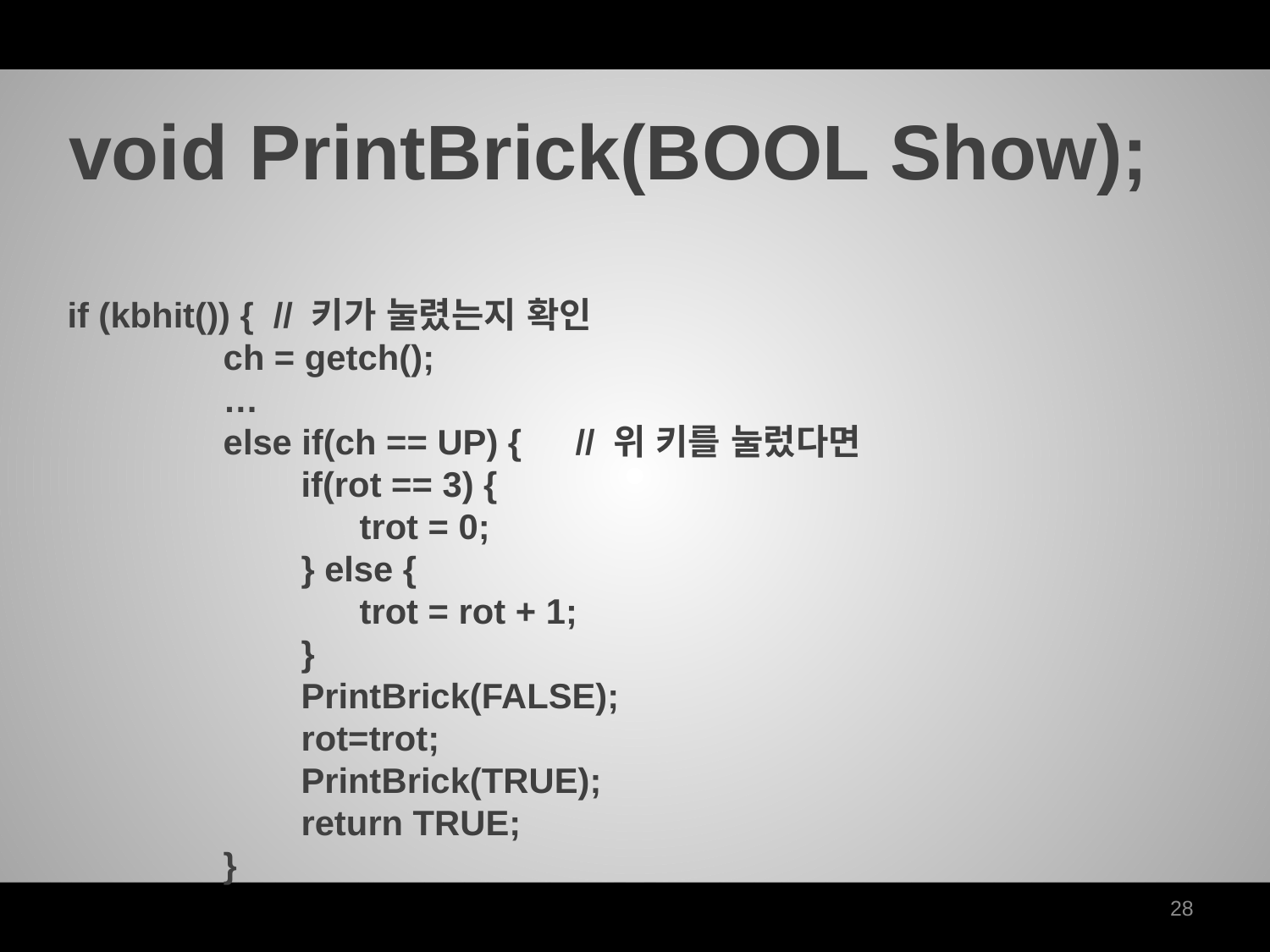

void PrintBrick(BOOL Show);
if (kbhit()) {  // 키가 눌렸는지 확인
                ch = getch();
                …
                else if(ch == UP) {	// 위 키를 눌렀다면
                        if(rot == 3) {
                              trot = 0;
                        } else {
                              trot = rot + 1;
                        }
                        PrintBrick(FALSE);
                        rot=trot;
                        PrintBrick(TRUE);
                        return TRUE;
                }
28